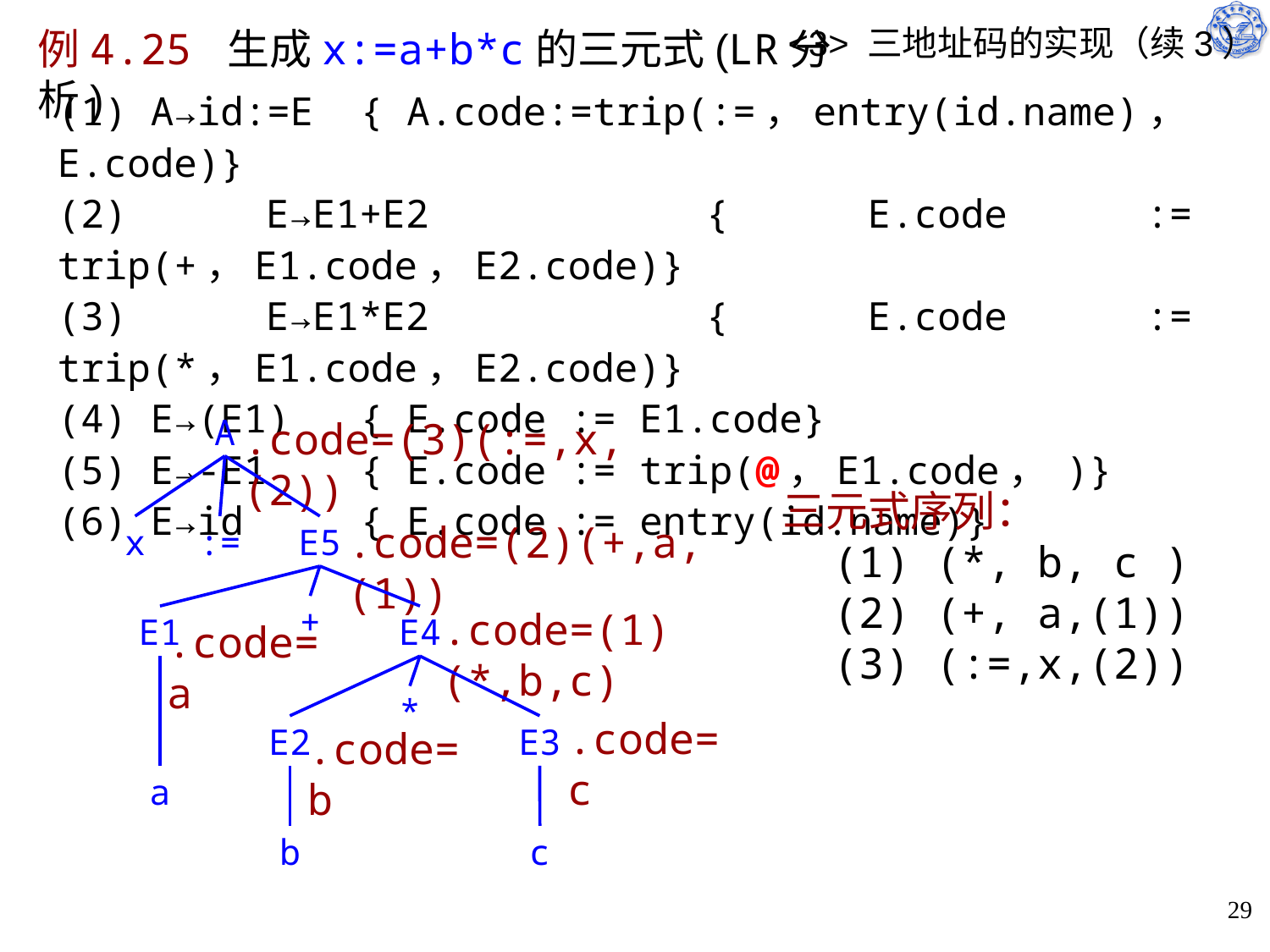

# <3> 三地址码的实现（续3）
例4.25 生成x:=a+b*c的三元式(LR分析)
(1) A→id:=E  { A.code:=trip(:=，entry(id.name)，E.code)}
(2) E→E1+E2  { E.code := trip(+，E1.code，E2.code)}
(3) E→E1*E2  { E.code := trip(*，E1.code，E2.code)}
(4) E→(E1)   { E.code := E1.code}
(5) E→-E1    { E.code := trip(@，E1.code， )}
(6) E→id     { E.code := entry(id.name)}
A
.code=(3)(:=,x,(2))
三元式序列：
  (1) (*, b, c )
  (2) (+, a,(1))
  (3) (:=,x,(2))
.code=(2)(+,a,(1))
x
:=
E5
+
.code=(1)(*,b,c)
E1
E4
.code=a
*
.code=c
E2
E3
.code=b
a
b
c
29